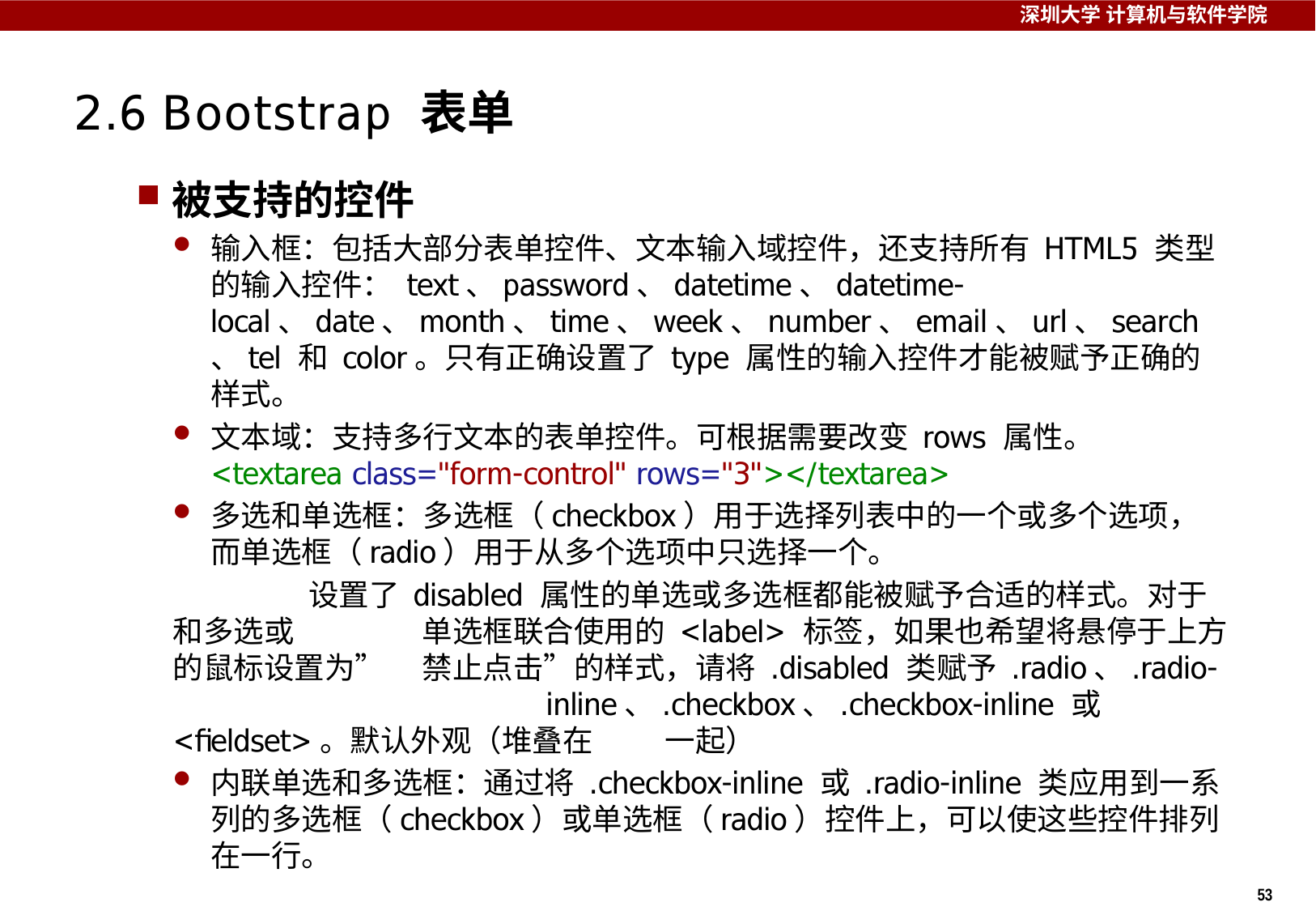

# 2.6 Bootstrap 表单
被支持的控件
输入框：包括大部分表单控件、文本输入域控件，还支持所有 HTML5 类型的输入控件： text、password、datetime、datetime-local、date、month、time、week、number、email、url、search、tel 和 color。只有正确设置了 type 属性的输入控件才能被赋予正确的样式。
文本域：支持多行文本的表单控件。可根据需要改变 rows 属性。 <textarea class="form-control" rows="3"></textarea>
多选和单选框：多选框（checkbox）用于选择列表中的一个或多个选项，而单选框（radio）用于从多个选项中只选择一个。
	 设置了 disabled 属性的单选或多选框都能被赋予合适的样式。对于和多选或   	 单选框联合使用的 <label> 标签，如果也希望将悬停于上方的鼠标设置为”	 禁止点击”的样式，请将 .disabled 类赋予 .radio、.radio-  	 	 	 inline、.checkbox、.checkbox-inline 或 <fieldset>。默认外观（堆叠在	 一起）
内联单选和多选框：通过将 .checkbox-inline 或 .radio-inline 类应用到一系列的多选框（checkbox）或单选框（radio）控件上，可以使这些控件排列在一行。